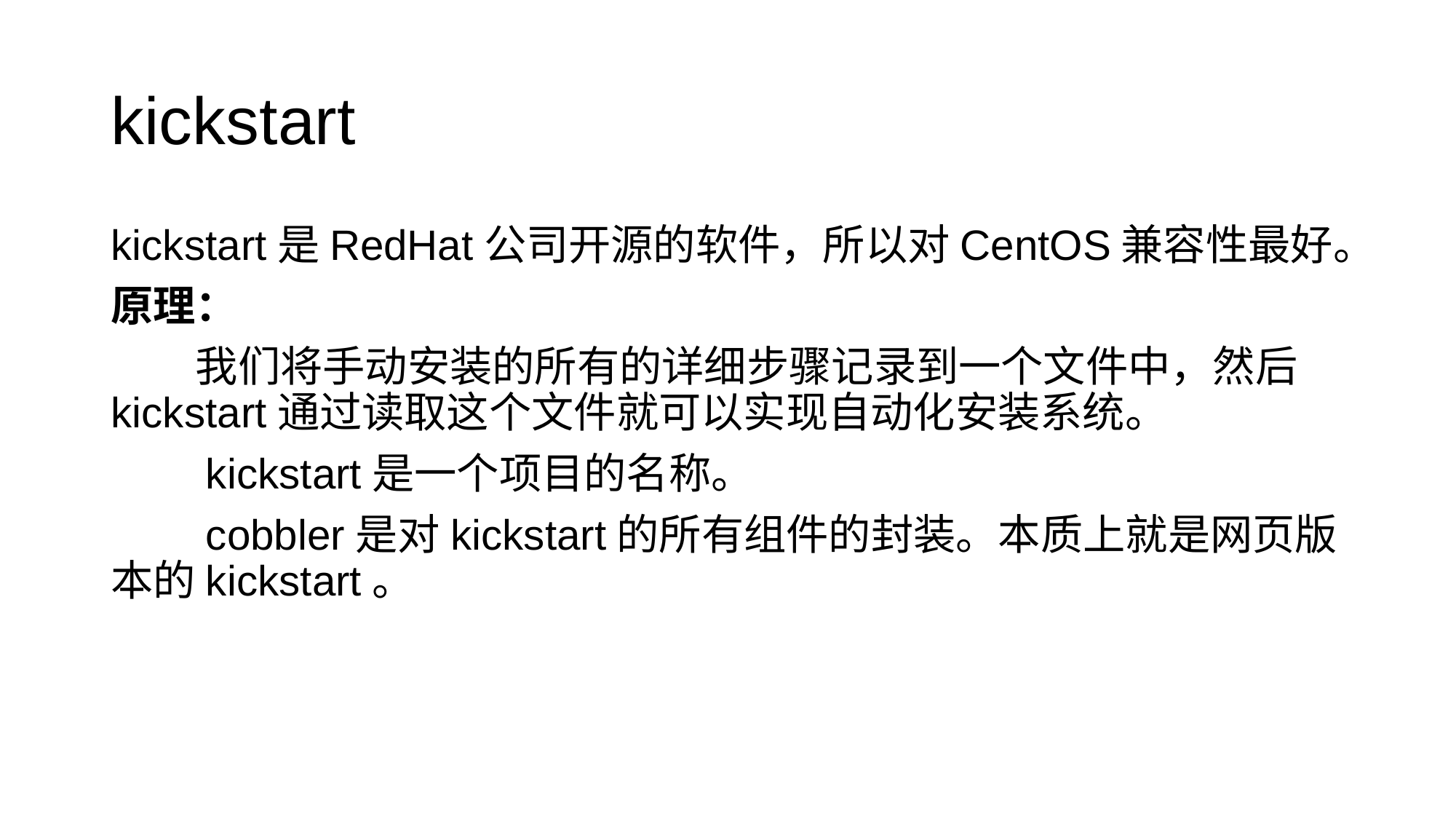

# kickstart
kickstart是RedHat公司开源的软件，所以对CentOS兼容性最好。
原理：
　　我们将手动安装的所有的详细步骤记录到一个文件中，然后kickstart通过读取这个文件就可以实现自动化安装系统。
　　kickstart是一个项目的名称。
　　cobbler是对kickstart的所有组件的封装。本质上就是网页版本的kickstart。